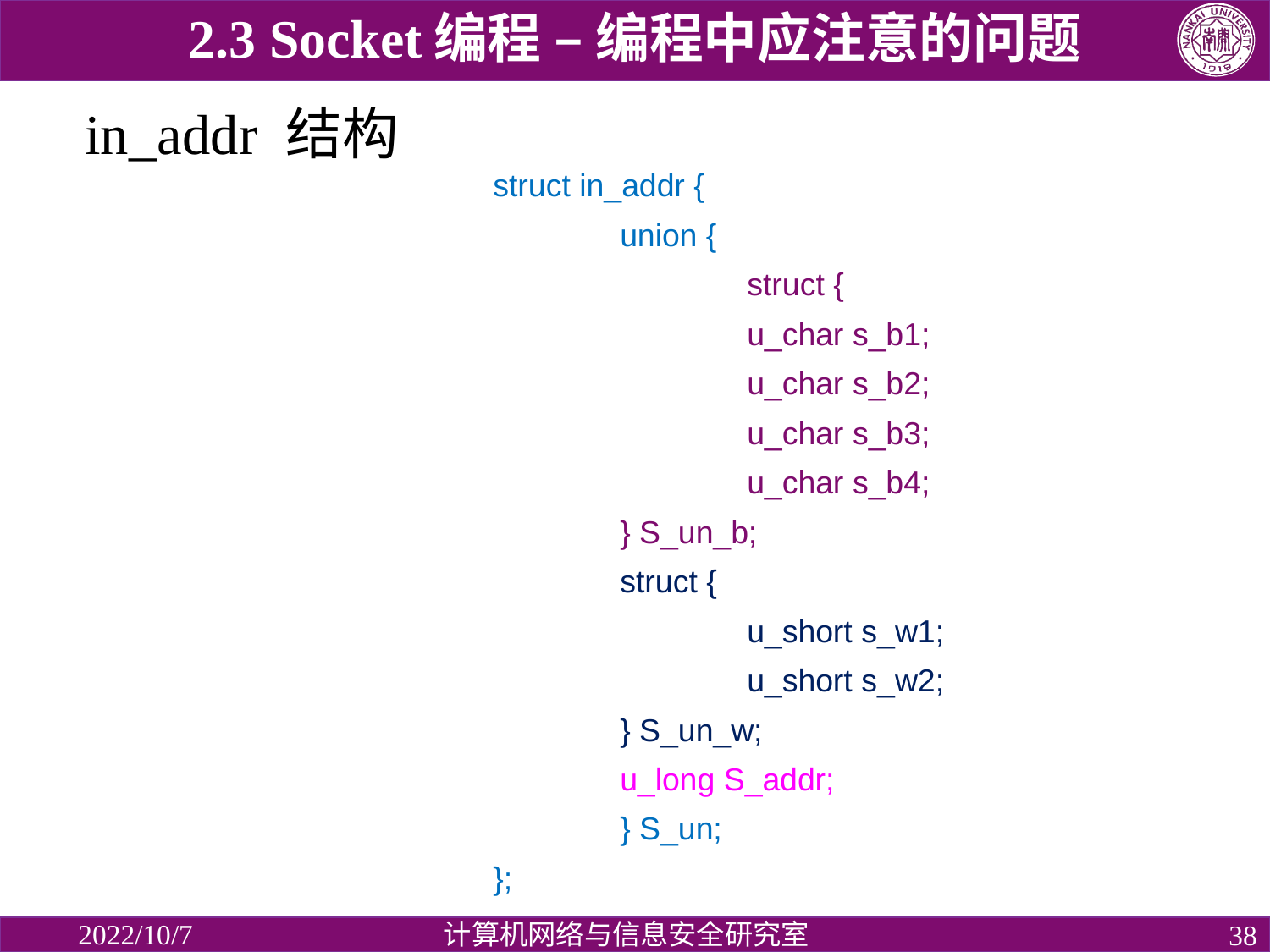

2.3 Socket编程 – 编程中应注意的问题
# in_addr 结构
struct in_addr {
  	union {
    		struct {
      		u_char s_b1;
      		u_char s_b2;
      		u_char s_b3;
      		u_char s_b4;
    	} S_un_b;
    	struct {
      		u_short s_w1;
      		u_short s_w2;
    	} S_un_w;
    	u_long S_addr;
  	} S_un;
};